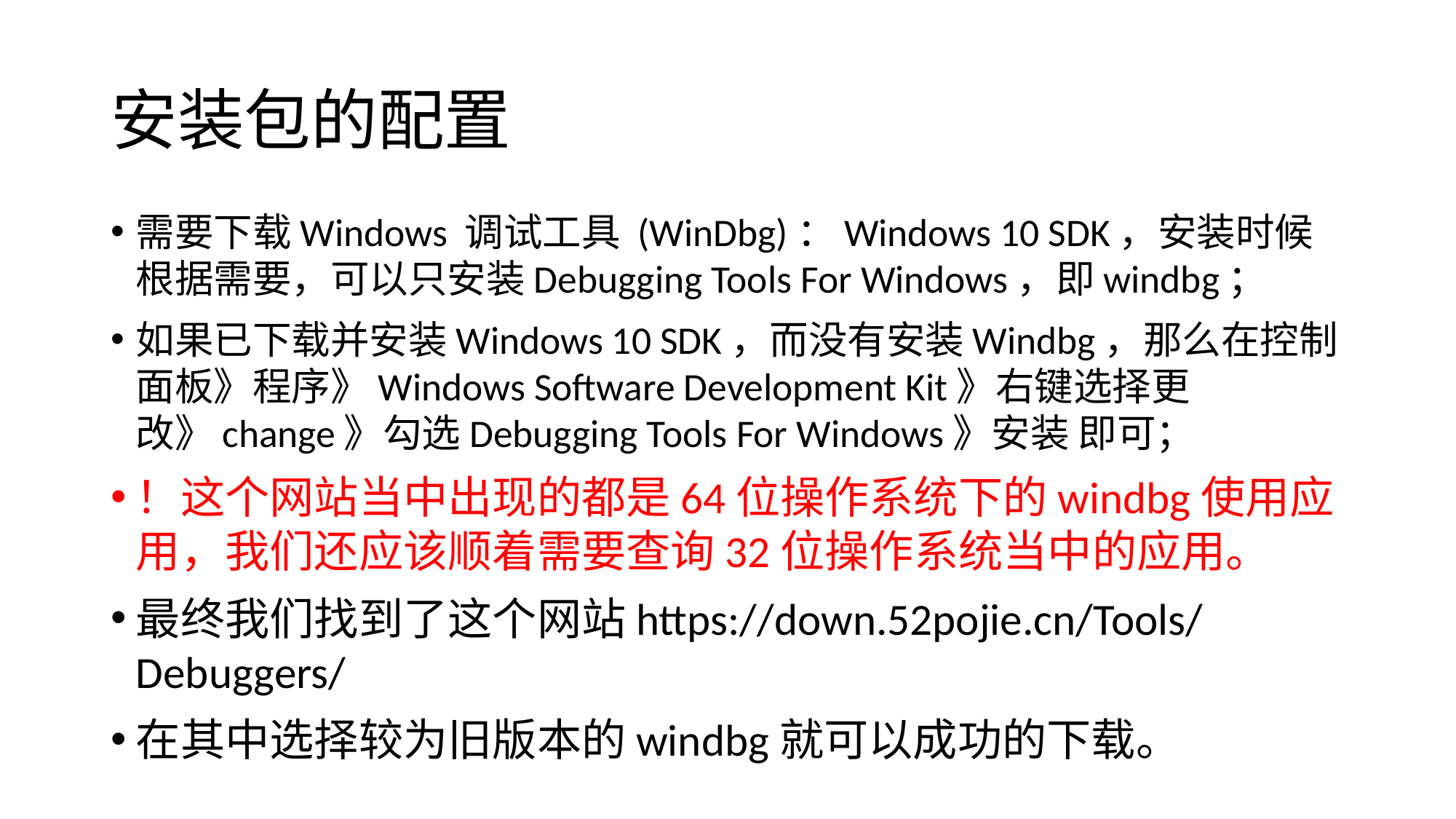

# 安装包的配置
需要下载Windows 调试工具 (WinDbg)：Windows 10 SDK，安装时候根据需要，可以只安装Debugging Tools For Windows，即windbg；
如果已下载并安装Windows 10 SDK，而没有安装Windbg，那么在控制面板》程序》Windows Software Development Kit》右键选择更改》change》勾选Debugging Tools For Windows》安装 即可；
！这个网站当中出现的都是64位操作系统下的windbg使用应用，我们还应该顺着需要查询32位操作系统当中的应用。
最终我们找到了这个网站https://down.52pojie.cn/Tools/Debuggers/
在其中选择较为旧版本的windbg就可以成功的下载。